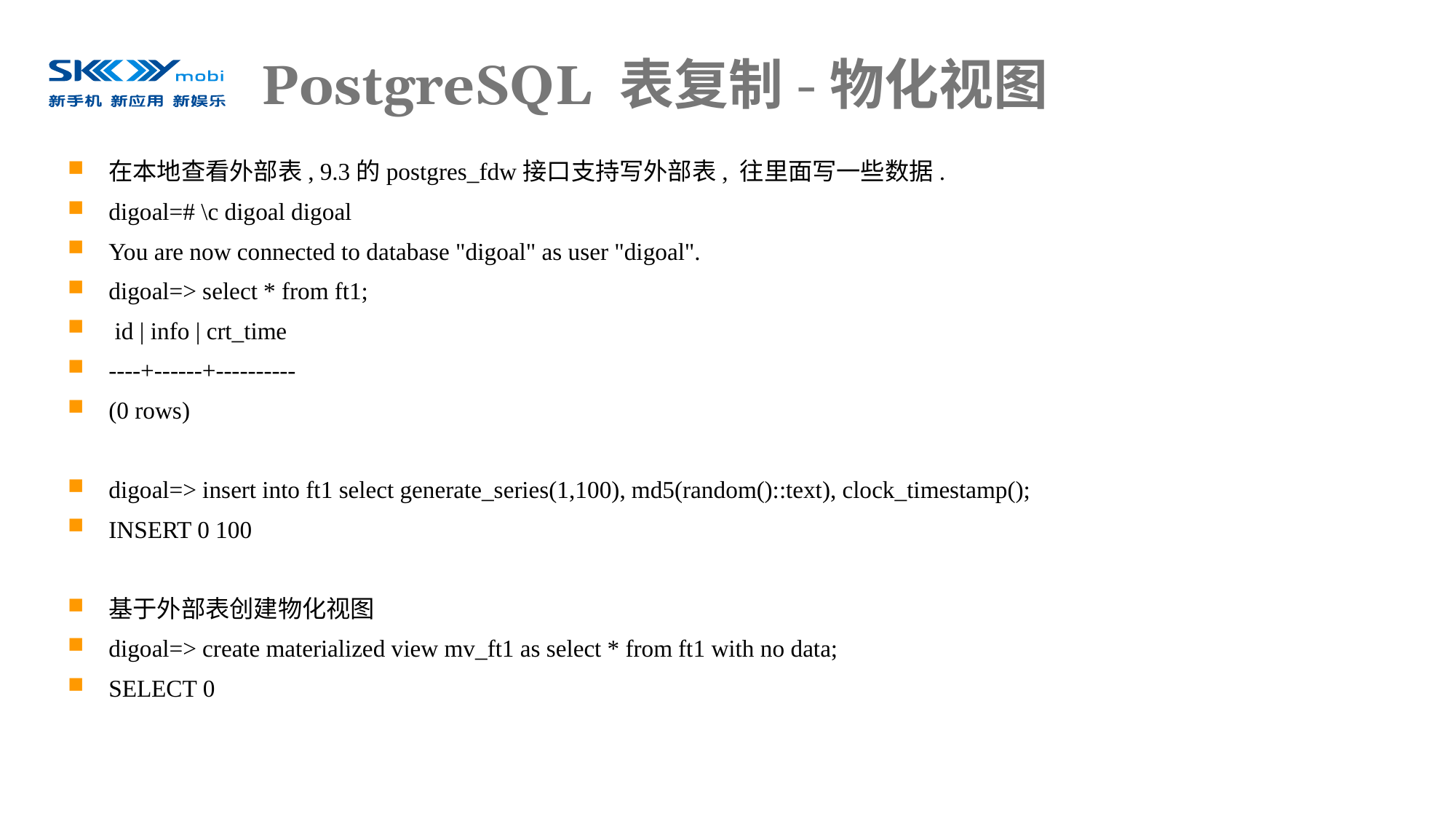

# PostgreSQL 表复制-物化视图
在本地查看外部表, 9.3的postgres_fdw接口支持写外部表, 往里面写一些数据.
digoal=# \c digoal digoal
You are now connected to database "digoal" as user "digoal".
digoal=> select * from ft1;
 id | info | crt_time
----+------+----------
(0 rows)

digoal=> insert into ft1 select generate_series(1,100), md5(random()::text), clock_timestamp();
INSERT 0 100

基于外部表创建物化视图
digoal=> create materialized view mv_ft1 as select * from ft1 with no data;
SELECT 0